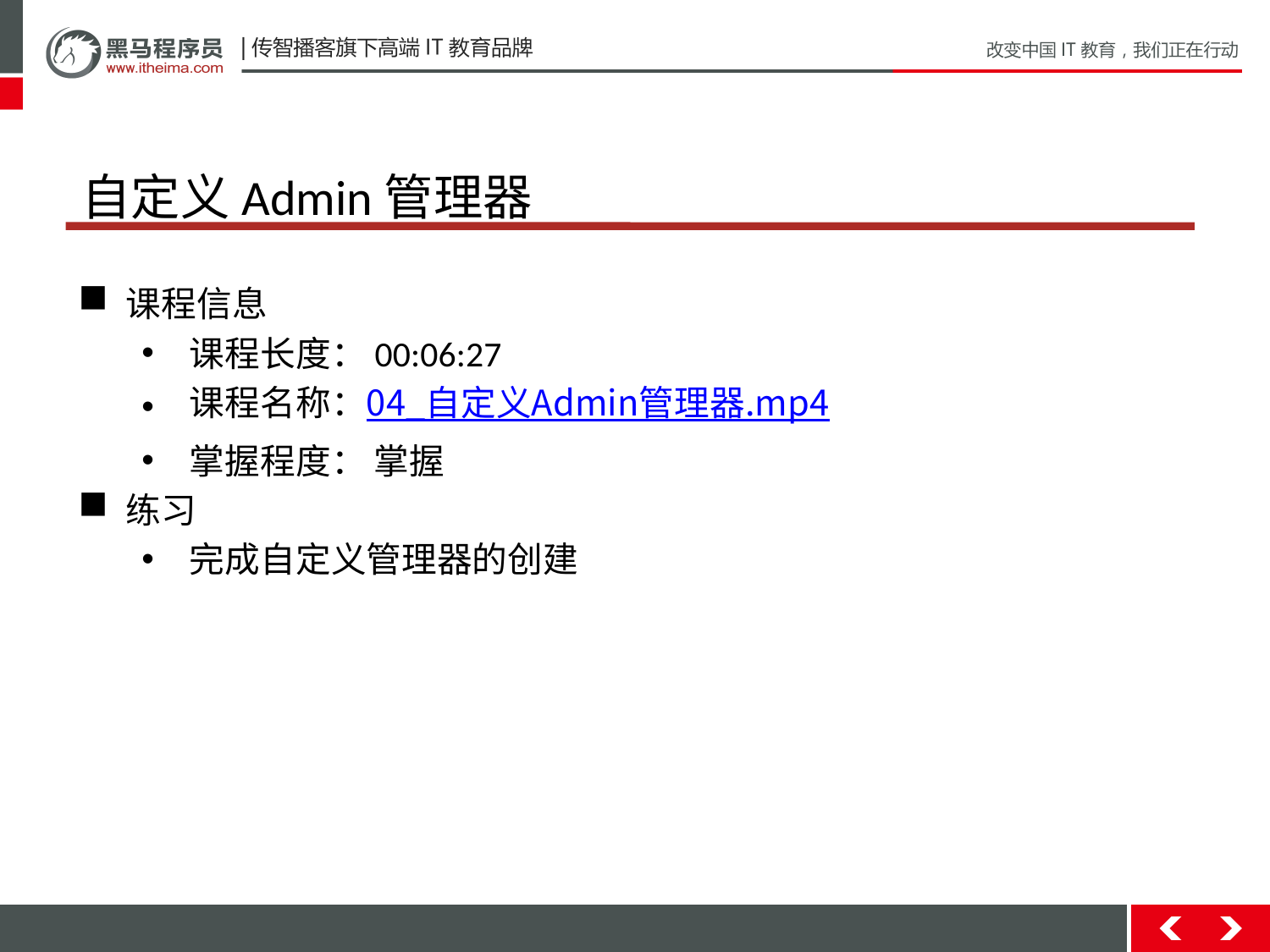

# 自定义Admin管理器

课程信息
课程长度：00:06:27
课程名称：04_自定义Admin管理器.mp4
掌握程度： 掌握
练习
完成自定义管理器的创建